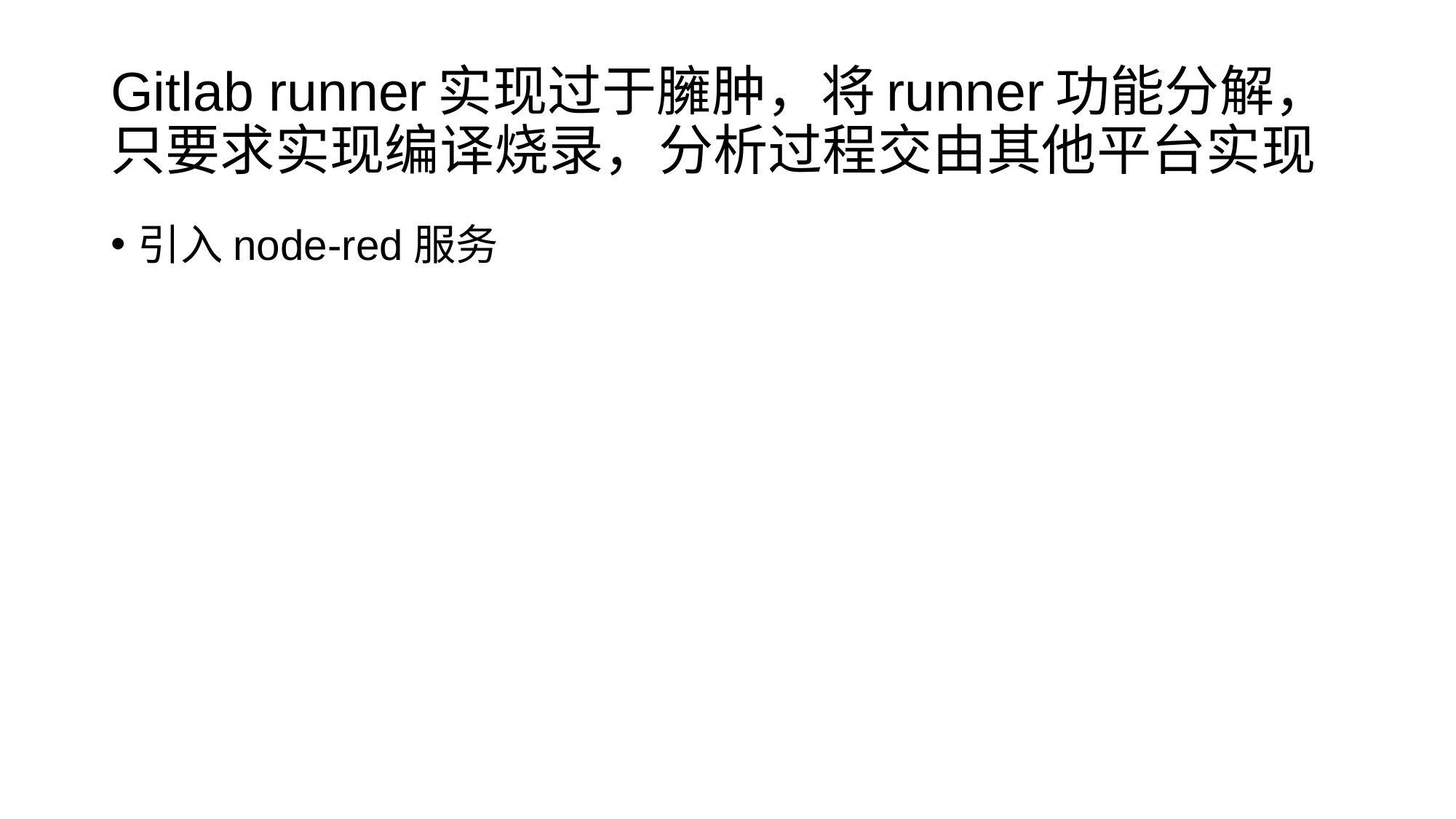

# Gitlab runner实现过于臃肿，将runner功能分解，只要求实现编译烧录，分析过程交由其他平台实现
引入node-red服务